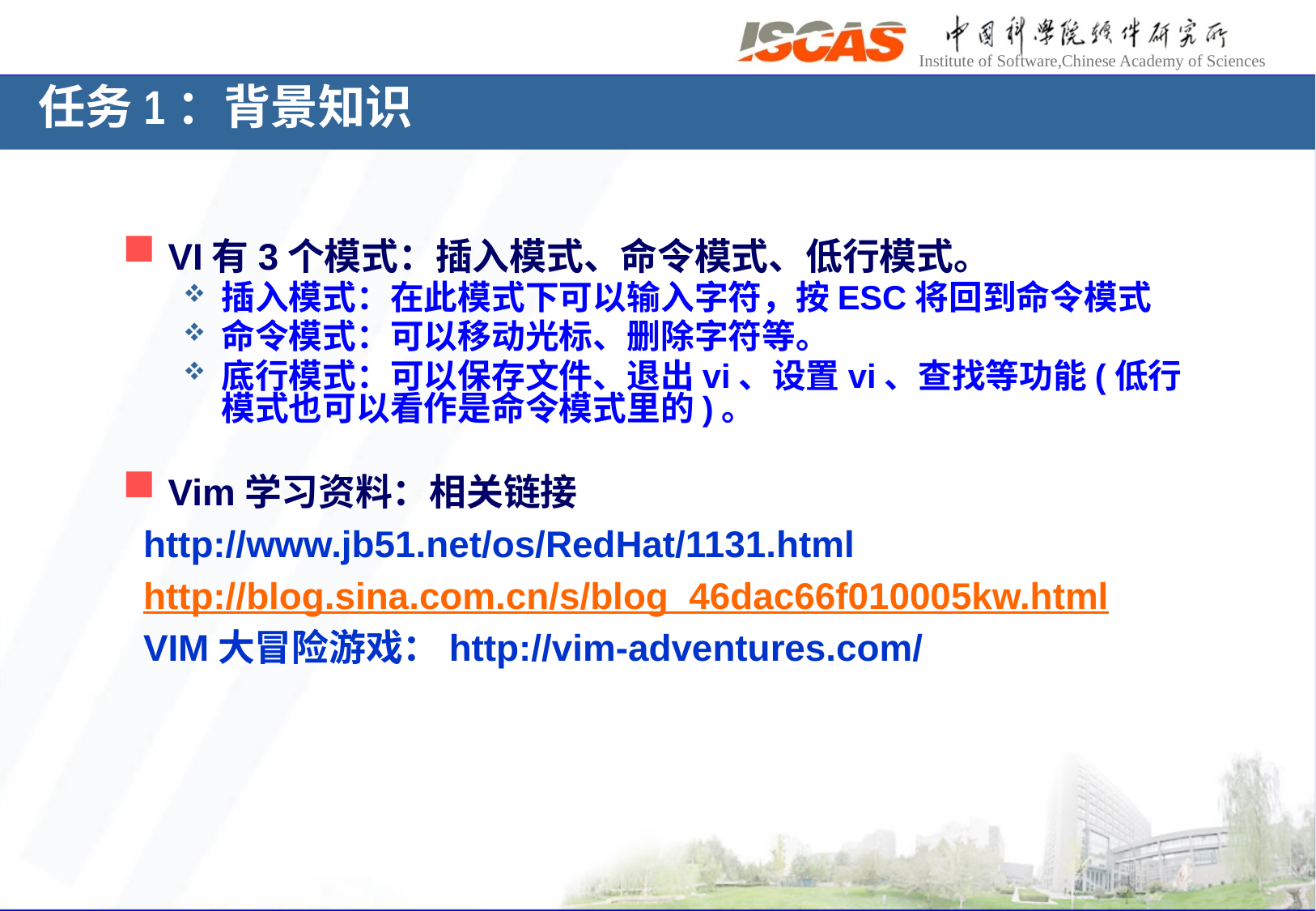

# 任务1：背景知识
VI有3个模式：插入模式、命令模式、低行模式。
插入模式：在此模式下可以输入字符，按ESC将回到命令模式
命令模式：可以移动光标、删除字符等。
底行模式：可以保存文件、退出vi、设置vi、查找等功能(低行模式也可以看作是命令模式里的)。

Vim学习资料：相关链接
  http://www.jb51.net/os/RedHat/1131.html
  http://blog.sina.com.cn/s/blog_46dac66f010005kw.html
  VIM大冒险游戏：http://vim-adventures.com/